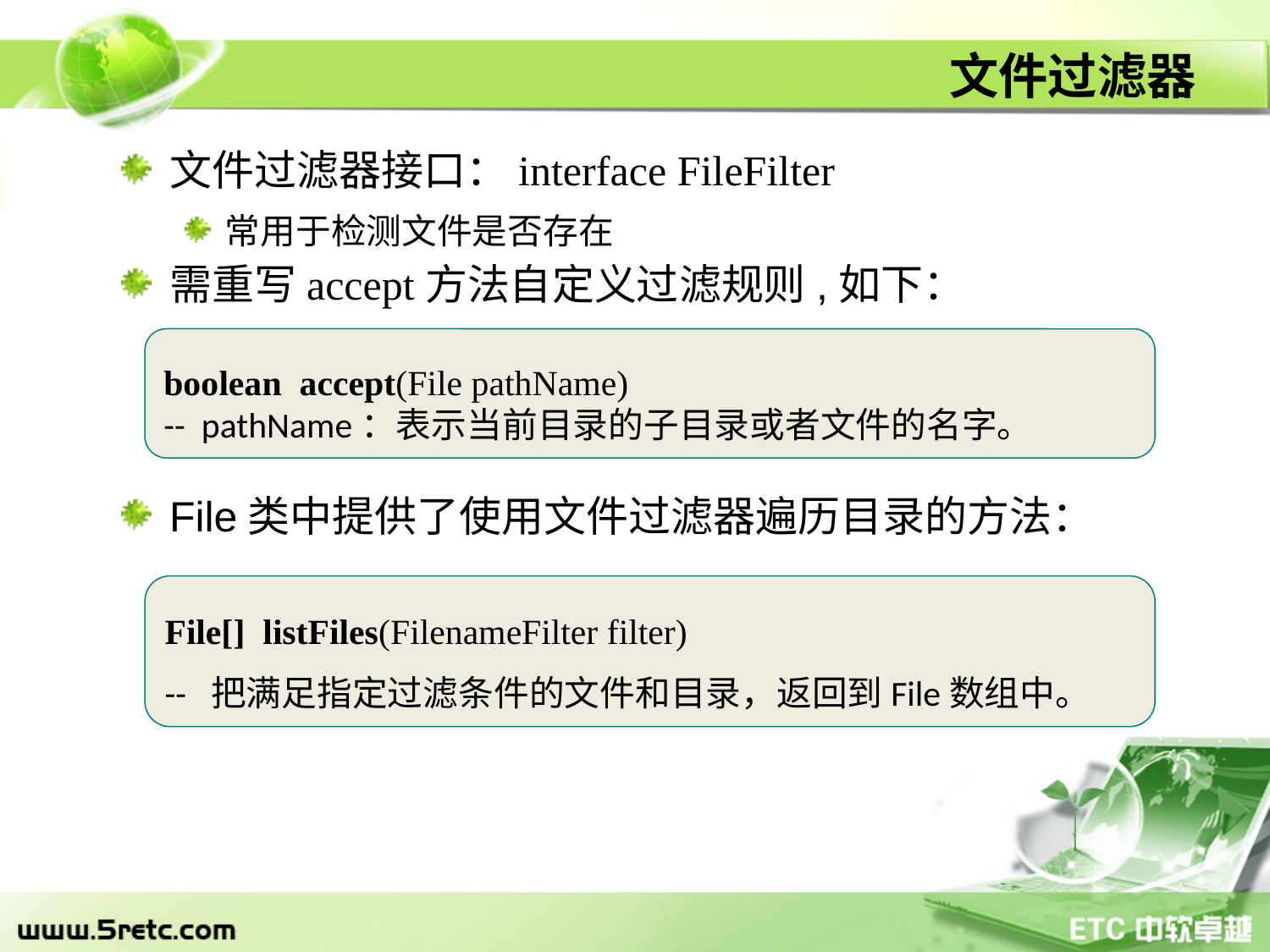

# 文件过滤器
文件过滤器接口：interface FileFilter
常用于检测文件是否存在
需重写accept方法自定义过滤规则,如下：

File类中提供了使用文件过滤器遍历目录的方法：
boolean  accept(File pathName)
--  pathName：表示当前目录的子目录或者文件的名字。
File[]  listFiles(FilenameFilter filter)
--  把满足指定过滤条件的文件和目录，返回到File数组中。